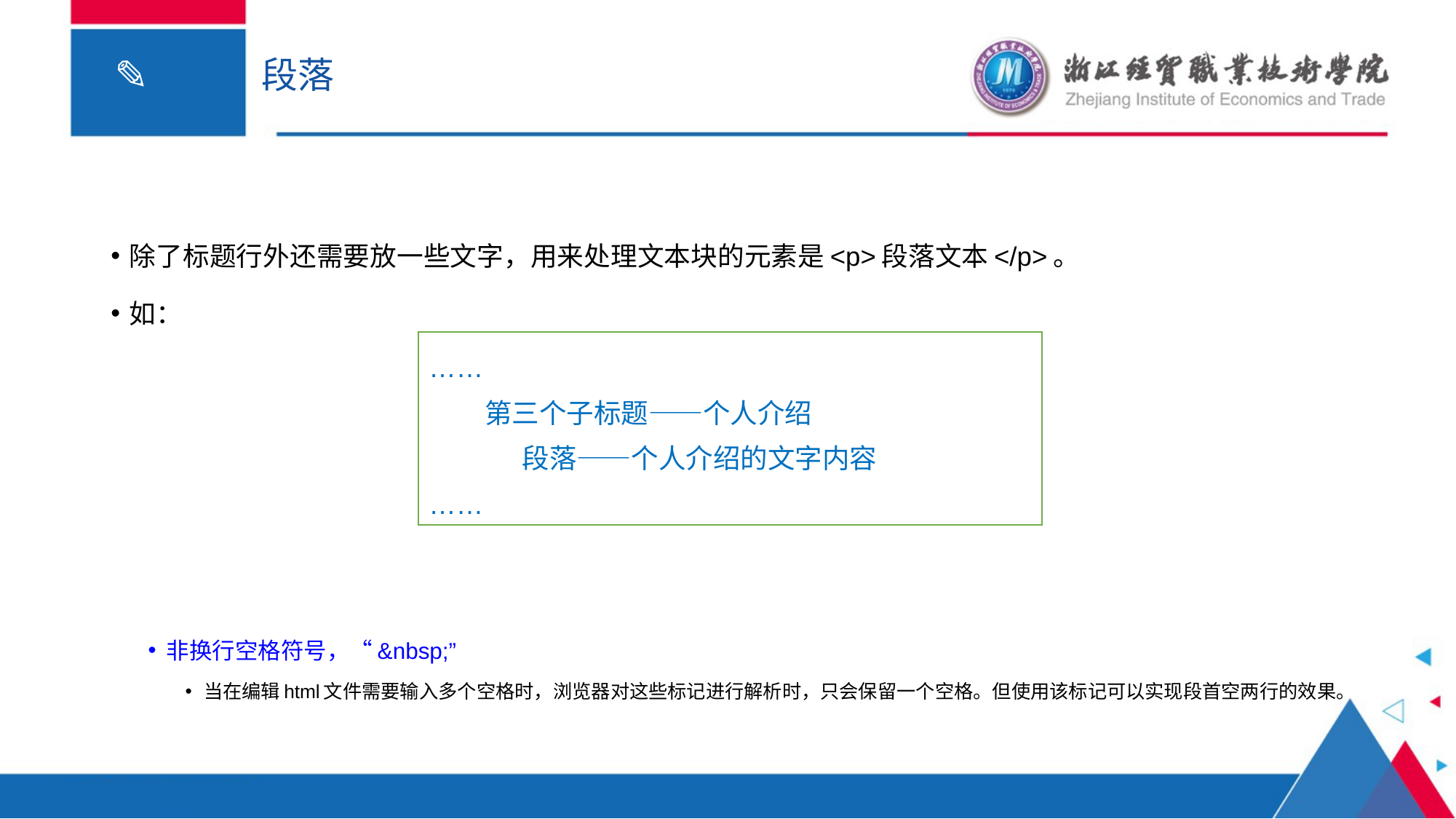

# 段落
除了标题行外还需要放一些文字，用来处理文本块的元素是<p>段落文本</p>。
如：

非换行空格符号，“&nbsp;”
当在编辑html文件需要输入多个空格时，浏览器对这些标记进行解析时，只会保留一个空格。但使用该标记可以实现段首空两行的效果。
……
        第三个子标题——个人介绍
              段落——个人介绍的文字内容
……